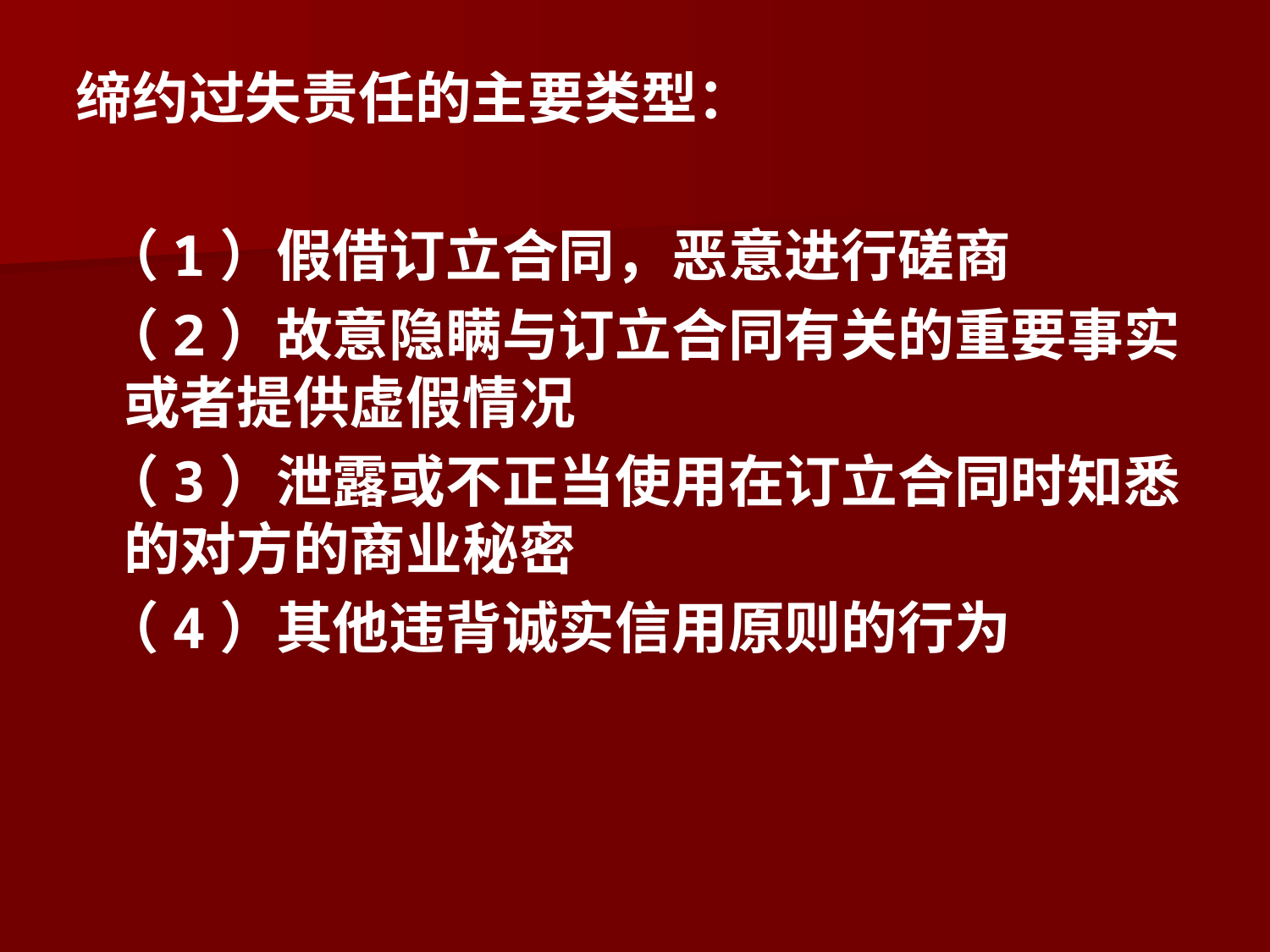

缔约过失责任的主要类型：

 （1）假借订立合同，恶意进行磋商
 （2）故意隐瞒与订立合同有关的重要事实或者提供虚假情况
 （3）泄露或不正当使用在订立合同时知悉的对方的商业秘密
 （4）其他违背诚实信用原则的行为
6